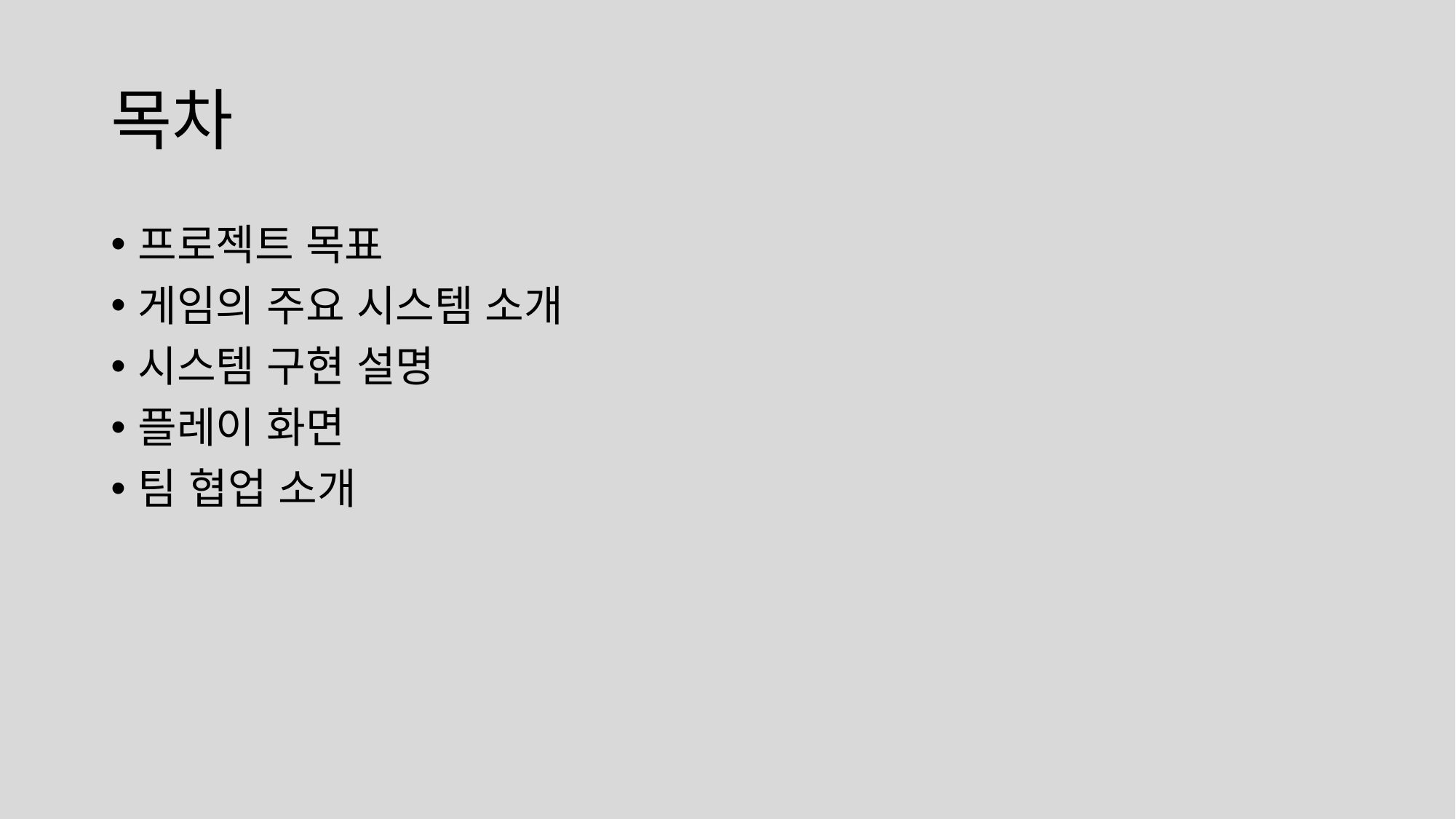

# 목차
프로젝트 목표
게임의 주요 시스템 소개
시스템 구현 설명
플레이 화면
팀 협업 소개